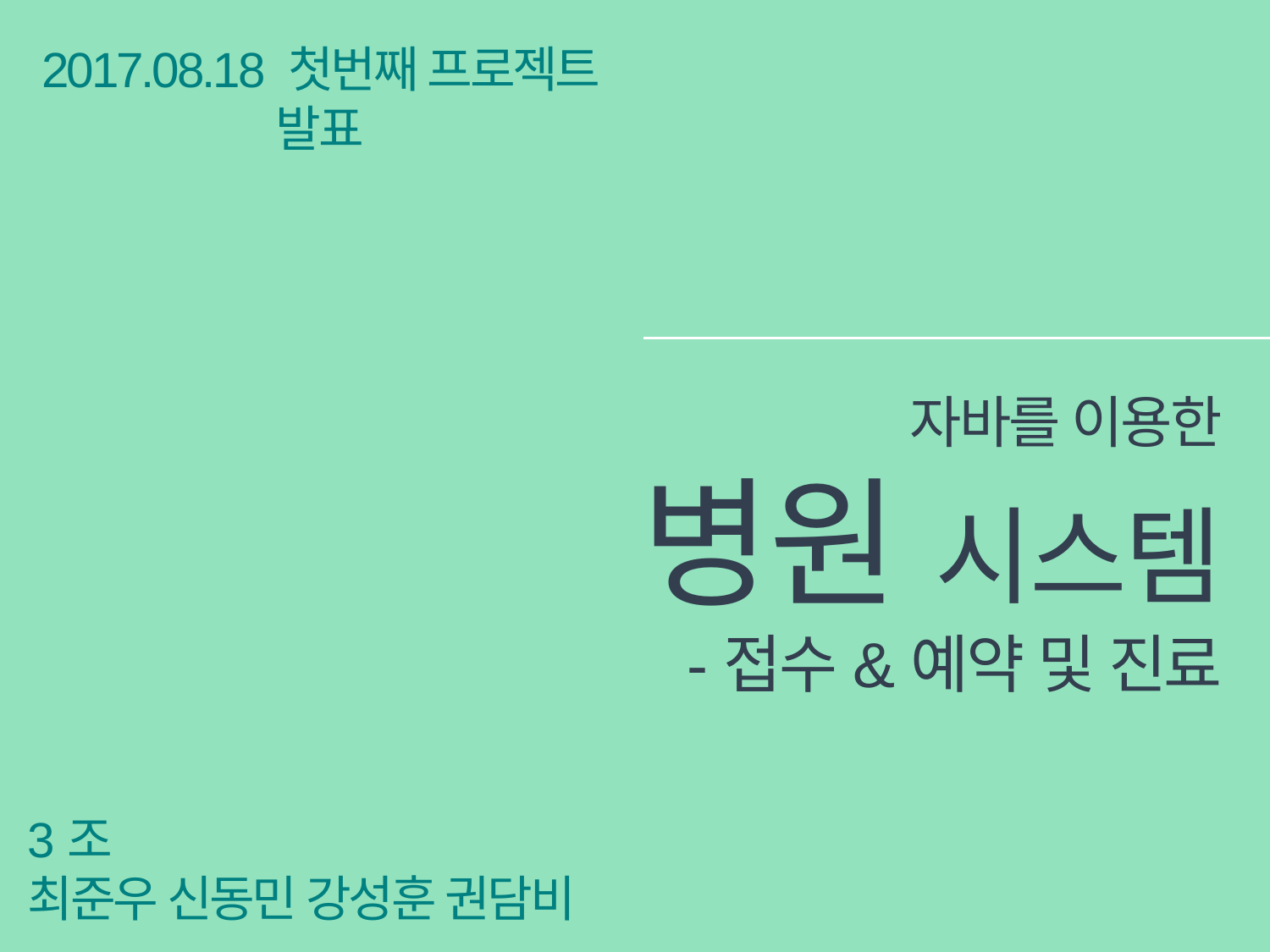

2017.08.18 첫번째 프로젝트 발표
자바를 이용한
병원 시스템
-접수&예약 및 진료
3조
최준우 신동민 강성훈 권담비